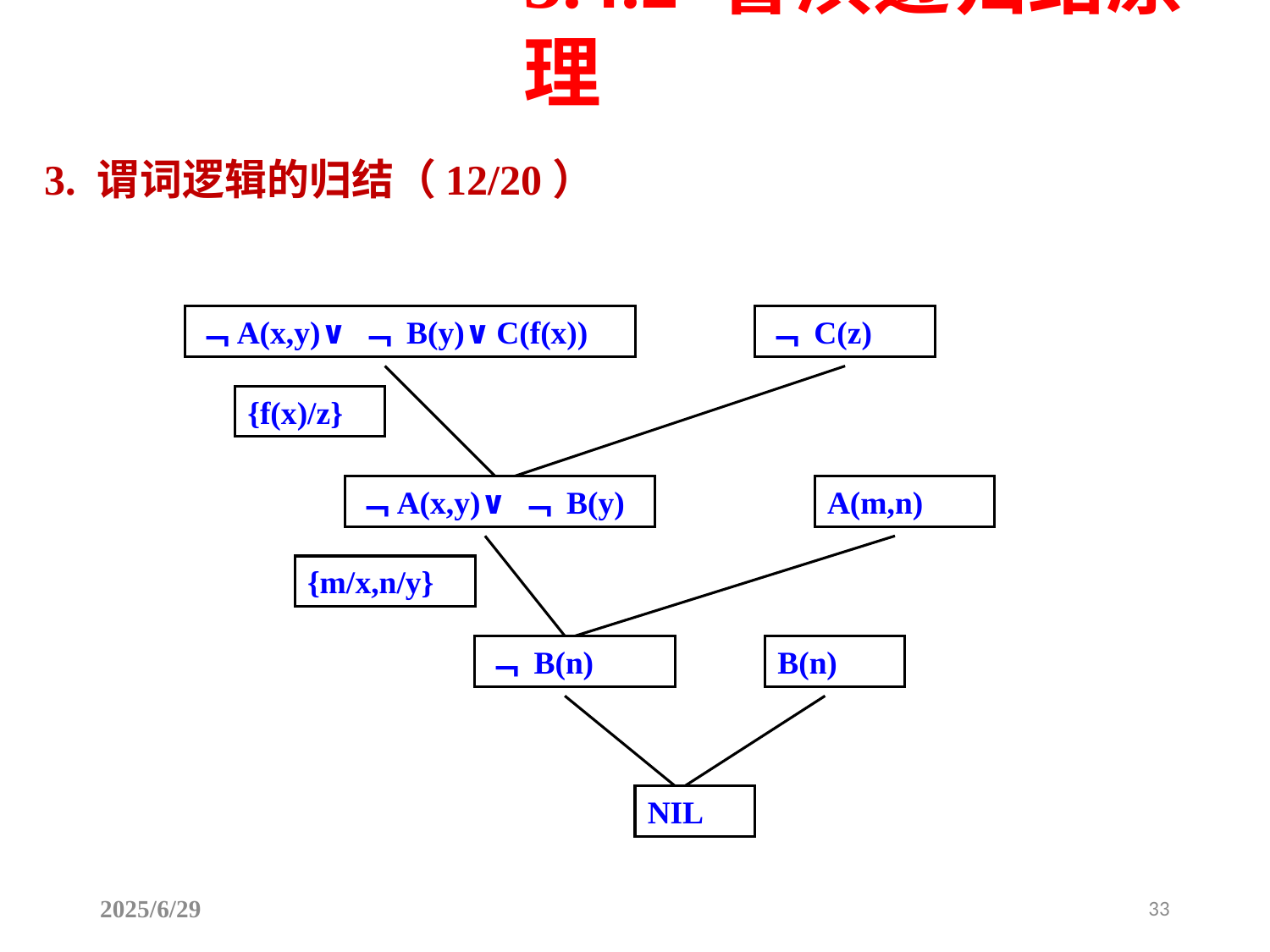

3.4.2 鲁滨逊归结原理
3. 谓词逻辑的归结（12/20）
﹁A(x,y)∨﹁ B(y)∨C(f(x))
﹁ C(z)

{f(x)/z}
﹁A(x,y)∨﹁ B(y)
A(m,n)

{m/x,n/y}
﹁ B(n)
B(n)

NIL
2025/6/29
33